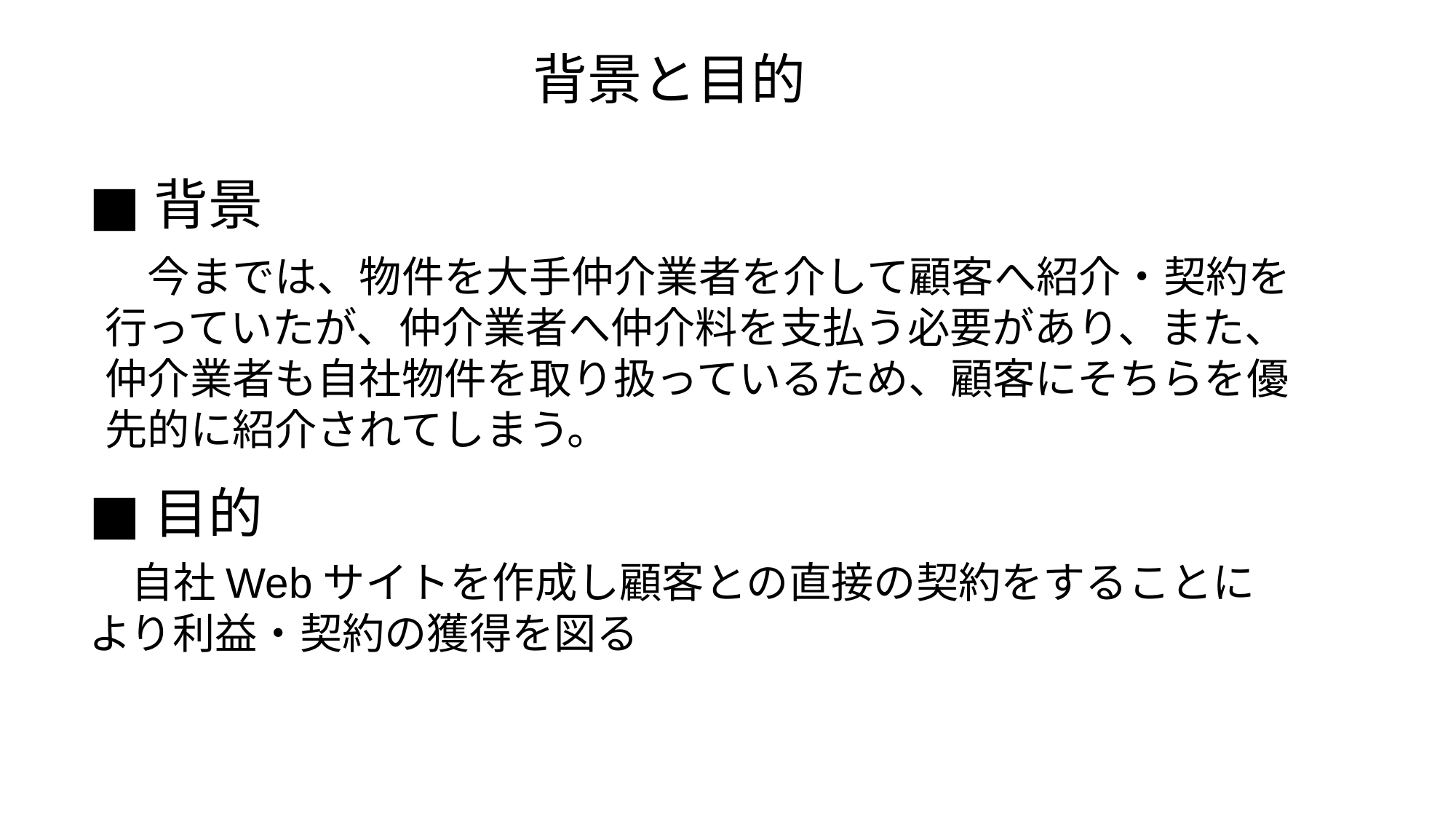

# 背景と目的
■背景
　今までは、物件を大手仲介業者を介して顧客へ紹介・契約を行っていたが、仲介業者へ仲介料を支払う必要があり、また、仲介業者も自社物件を取り扱っているため、顧客にそちらを優先的に紹介されてしまう。

■目的
　自社Webサイトを作成し顧客との直接の契約をすることにより利益・契約の獲得を図る